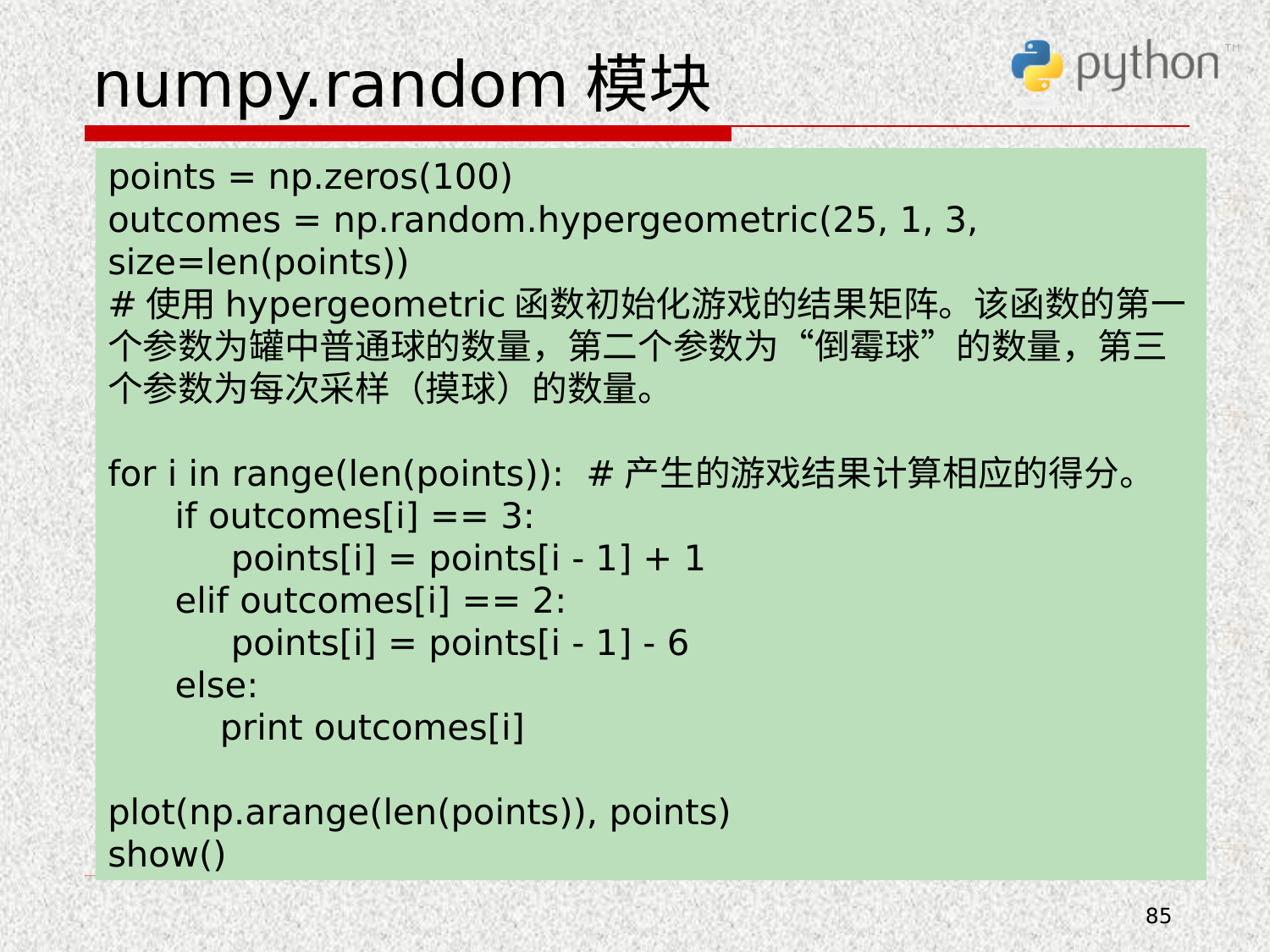

# numpy.random模块

points = np.zeros(100)
outcomes = np.random.hypergeometric(25, 1, 3, size=len(points))
#使用hypergeometric函数初始化游戏的结果矩阵。该函数的第一个参数为罐中普通球的数量，第二个参数为“倒霉球”的数量，第三个参数为每次采样（摸球）的数量。

for i in range(len(points)):  #产生的游戏结果计算相应的得分。
      if outcomes[i] == 3:
           points[i] = points[i - 1] + 1
      elif outcomes[i] == 2:
           points[i] = points[i - 1] - 6
      else:
          print outcomes[i]

plot(np.arange(len(points)), points)
show()
85